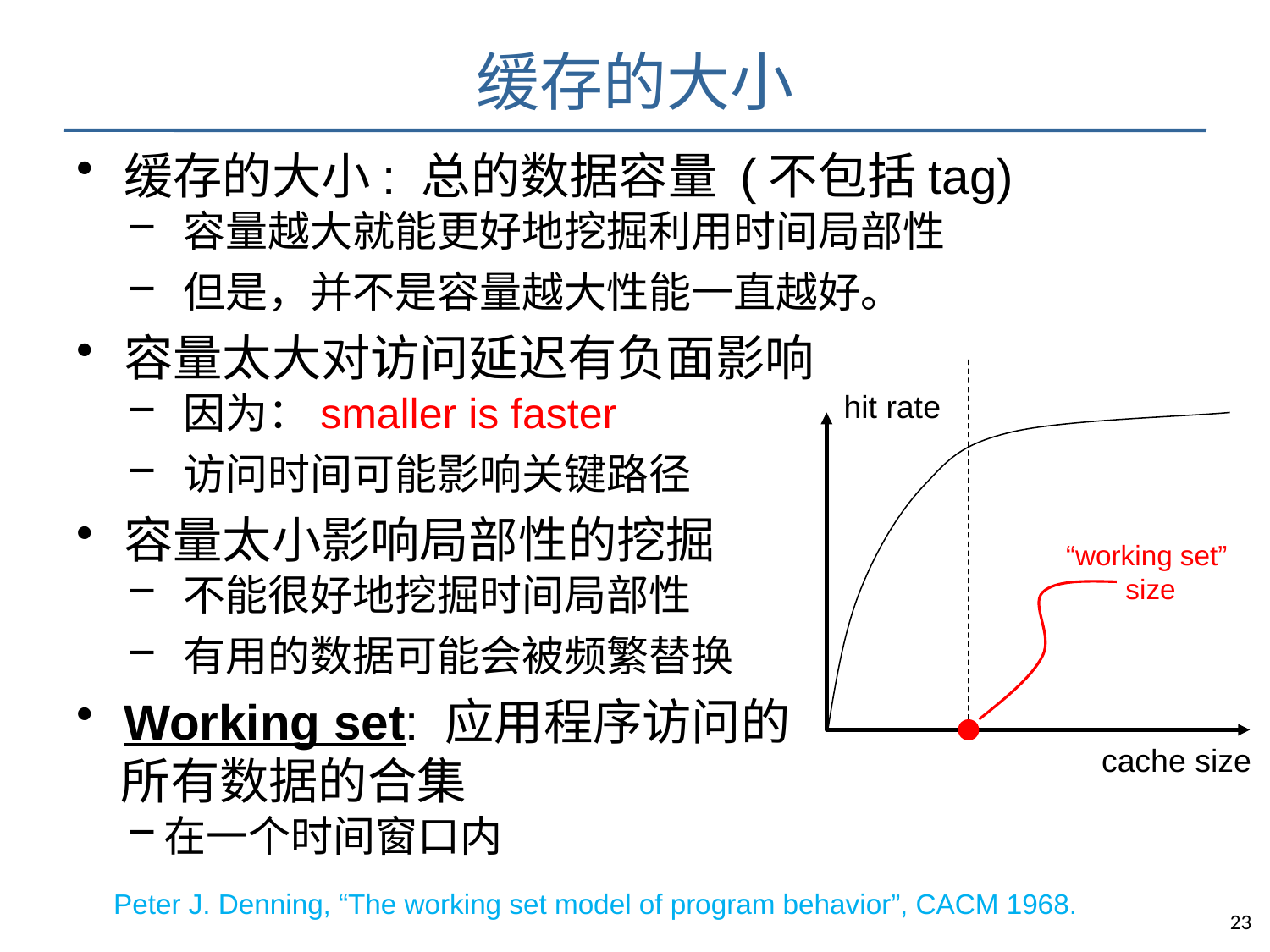

# 缓存的大小
缓存的大小: 总的数据容量 (不包括tag)
 容量越大就能更好地挖掘利用时间局部性
 但是，并不是容量越大性能一直越好。
容量太大对访问延迟有负面影响
 因为：smaller is faster
 访问时间可能影响关键路径
容量太小影响局部性的挖掘
 不能很好地挖掘时间局部性
 有用的数据可能会被频繁替换
Working set: 应用程序访问的
   所有数据的合集
在一个时间窗口内

hit rate

“working set”
 size

cache size
Peter J. Denning, “The working set model of program behavior”, CACM 1968.
23